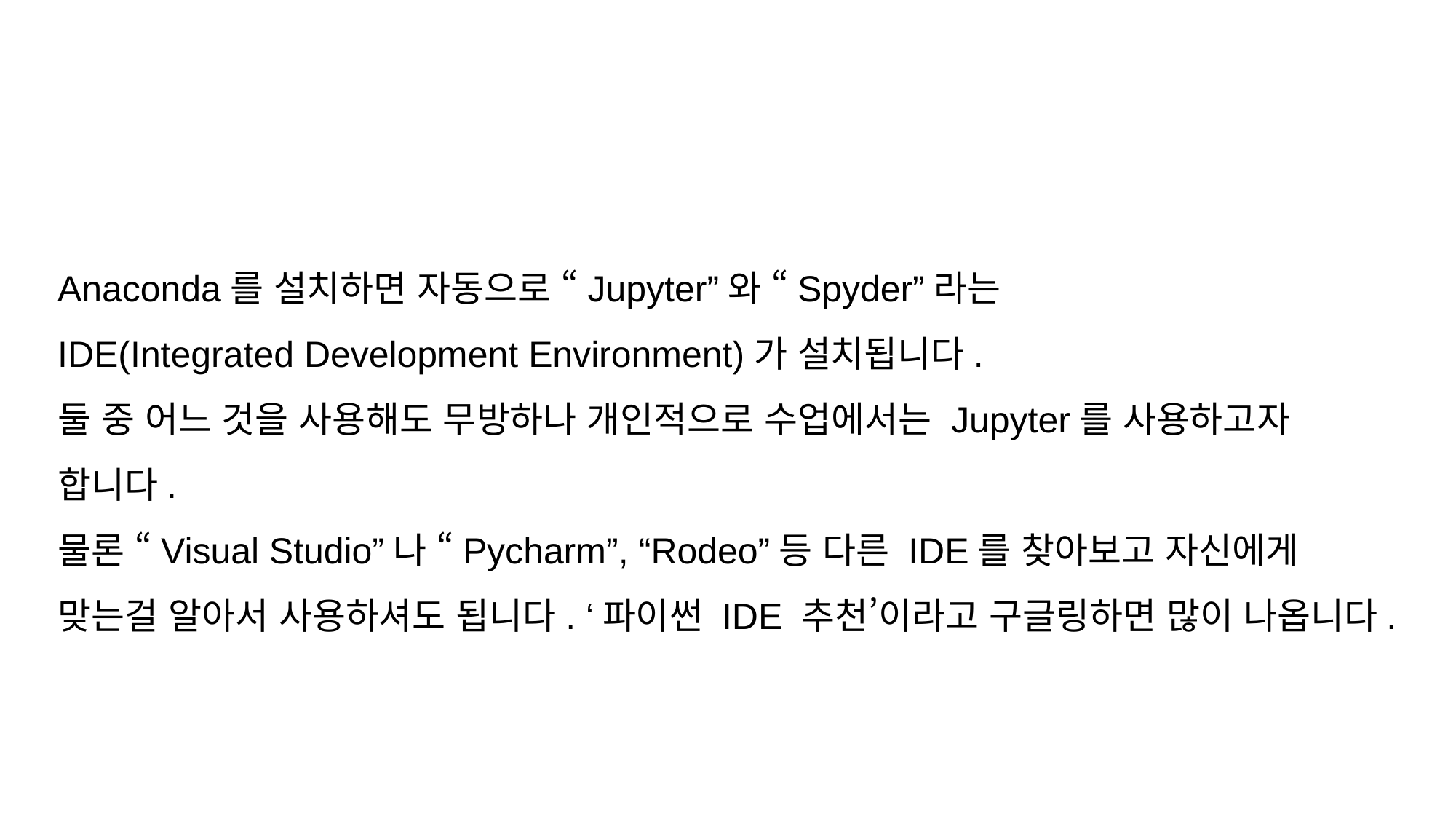

Anaconda를 설치하면 자동으로 “Jupyter”와 “Spyder”라는
IDE(Integrated Development Environment)가 설치됩니다.
둘 중 어느 것을 사용해도 무방하나 개인적으로 수업에서는 Jupyter를 사용하고자 합니다.
물론 “Visual Studio”나 “Pycharm”, “Rodeo”등 다른 IDE를 찾아보고 자신에게
맞는걸 알아서 사용하셔도 됩니다. ‘파이썬 IDE 추천’이라고 구글링하면 많이 나옵니다.